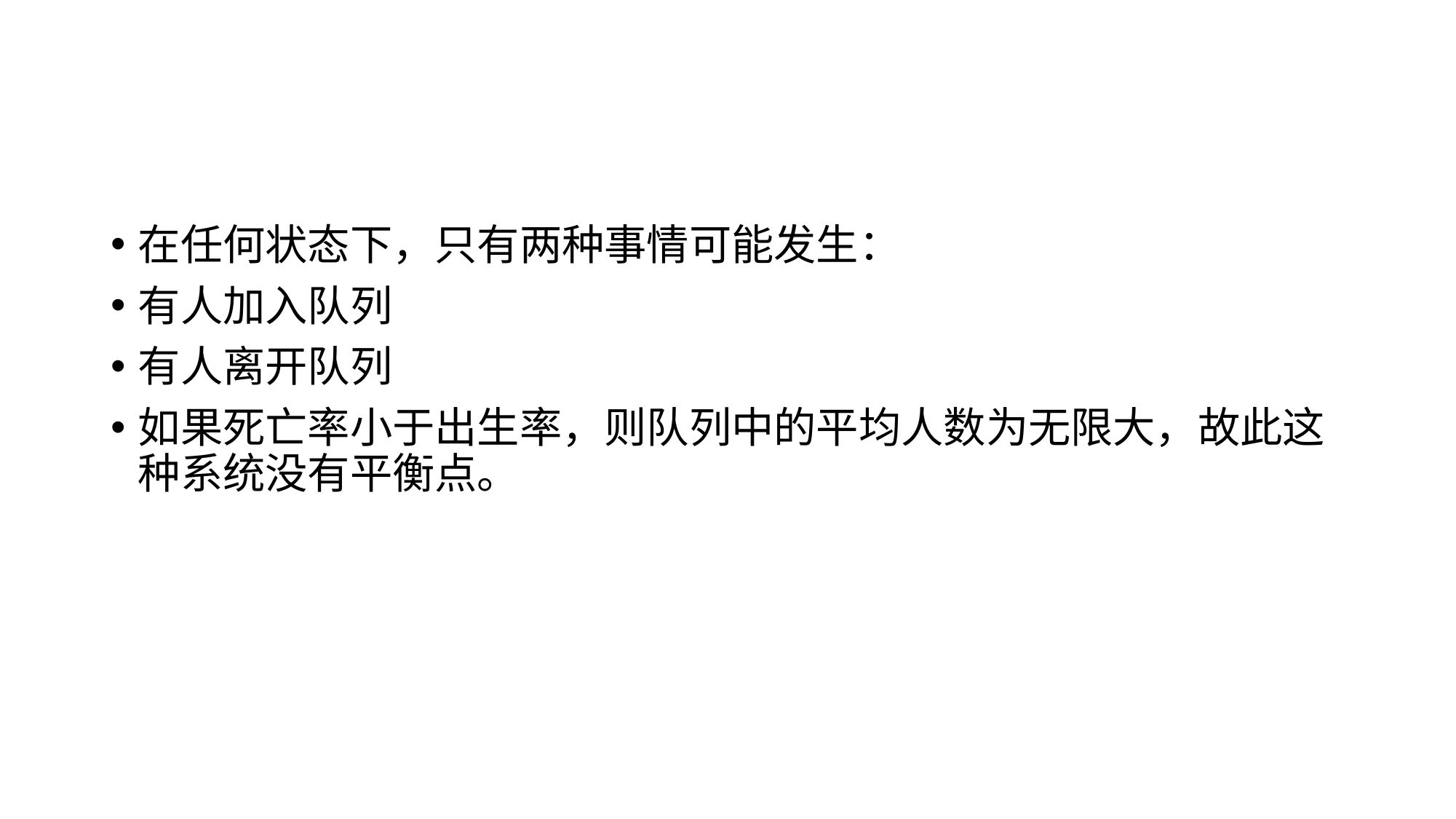

#
在任何状态下，只有两种事情可能发生：
有人加入队列
有人离开队列
如果死亡率小于出生率，则队列中的平均人数为无限大，故此这种系统没有平衡点。